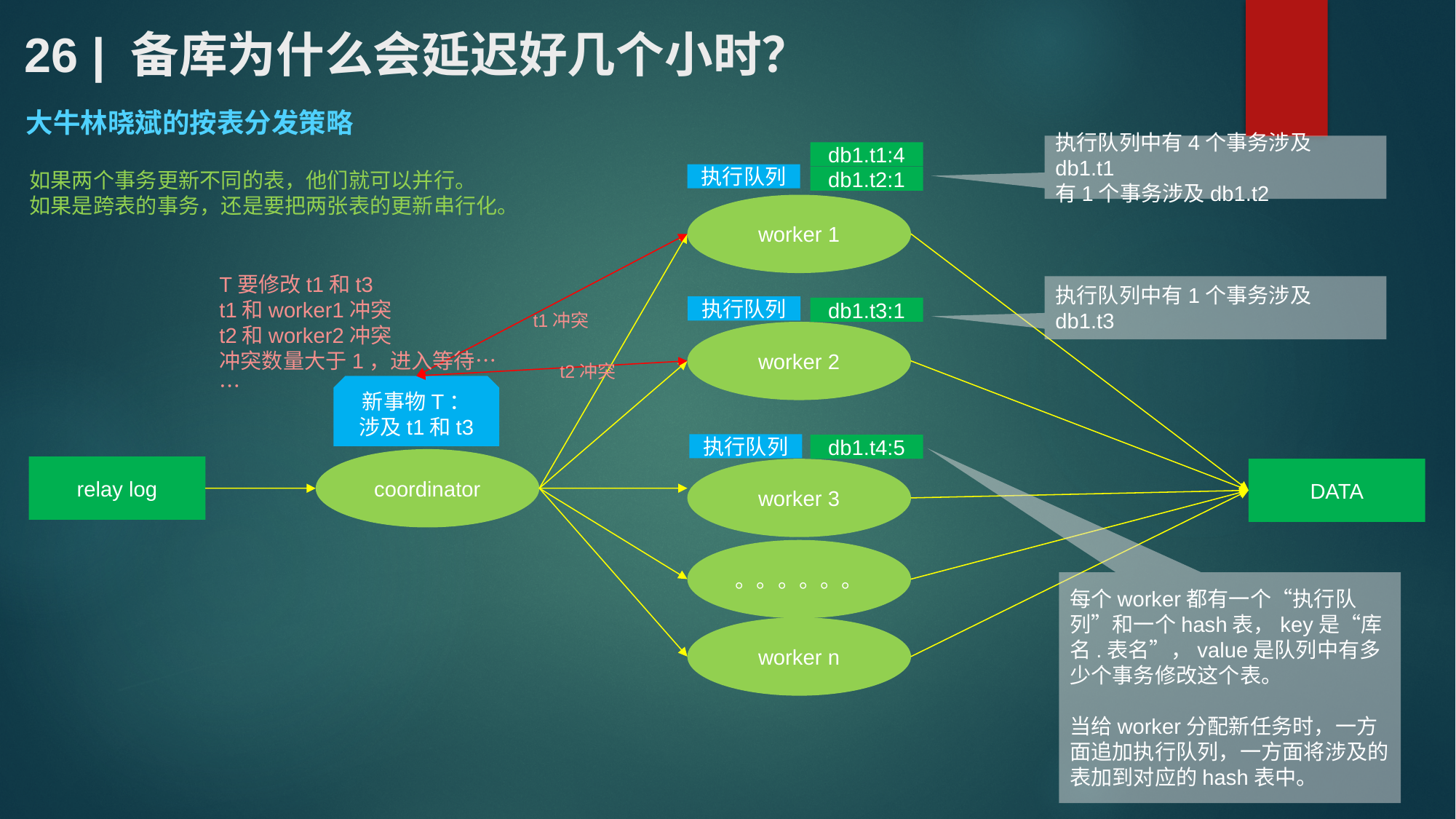

# 26 | 备库为什么会延迟好几个小时？
大牛林晓斌的按表分发策略
执行队列中有4个事务涉及db1.t1
有1个事务涉及db1.t2
db1.t1:4
如果两个事务更新不同的表，他们就可以并行。
如果是跨表的事务，还是要把两张表的更新串行化。
执行队列
db1.t2:1
worker 1
T要修改t1和t3
t1和worker1冲突
t2和worker2冲突
冲突数量大于1，进入等待……
执行队列中有1个事务涉及db1.t3
执行队列
db1.t3:1
t1冲突
worker 2
t2冲突
新事物T：
涉及t1和t3
执行队列
db1.t4:5
coordinator
relay log
worker 3
DATA
。。。。。。
每个worker都有一个“执行队列”和一个hash表，key是“库名.表名”，value是队列中有多少个事务修改这个表。

当给worker分配新任务时，一方面追加执行队列，一方面将涉及的表加到对应的hash表中。
worker n